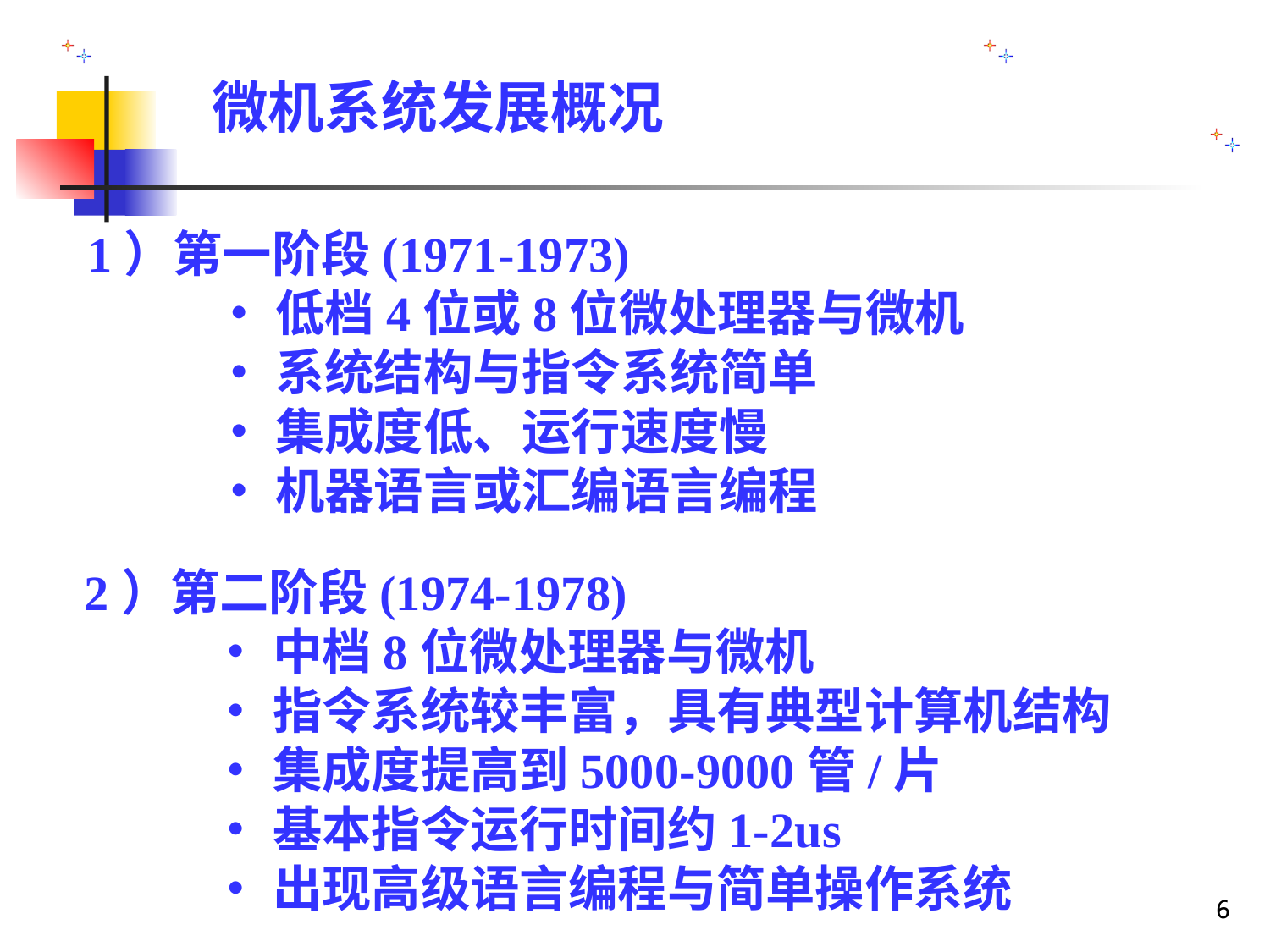

# 微机系统发展概况
1）第一阶段(1971-1973)
	•低档4位或8位微处理器与微机
	•系统结构与指令系统简单
	•集成度低、运行速度慢
	•机器语言或汇编语言编程
2）第二阶段(1974-1978)
	•中档8位微处理器与微机
	•指令系统较丰富，具有典型计算机结构
	•集成度提高到5000-9000管/片
	•基本指令运行时间约1-2us
	•出现高级语言编程与简单操作系统
6